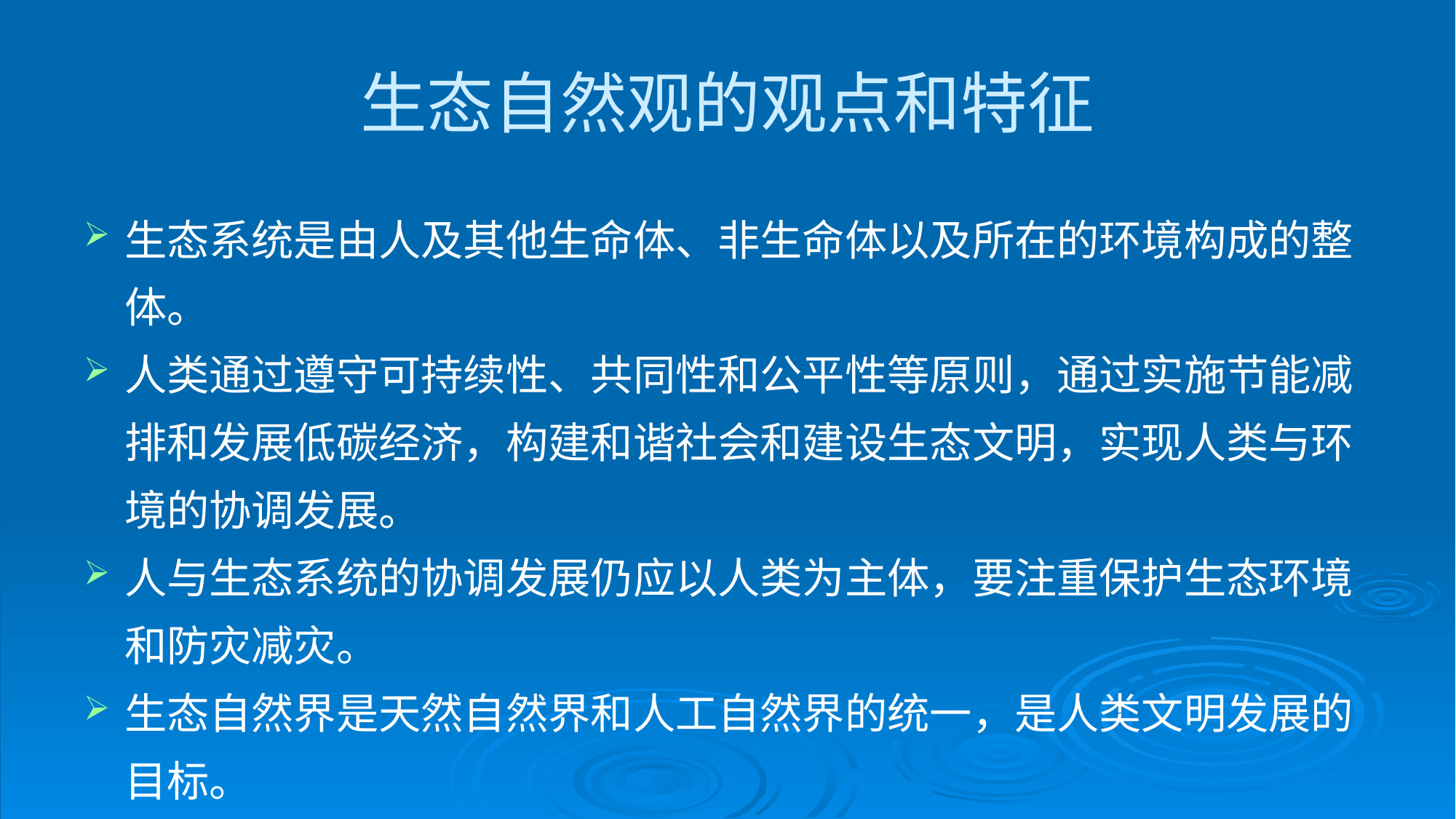

# 生态自然观的观点和特征
生态系统是由人及其他生命体、非生命体以及所在的环境构成的整体。
人类通过遵守可持续性、共同性和公平性等原则，通过实施节能减排和发展低碳经济，构建和谐社会和建设生态文明，实现人类与环境的协调发展。
人与生态系统的协调发展仍应以人类为主体，要注重保护生态环境和防灾减灾。
生态自然界是天然自然界和人工自然界的统一，是人类文明发展的目标。